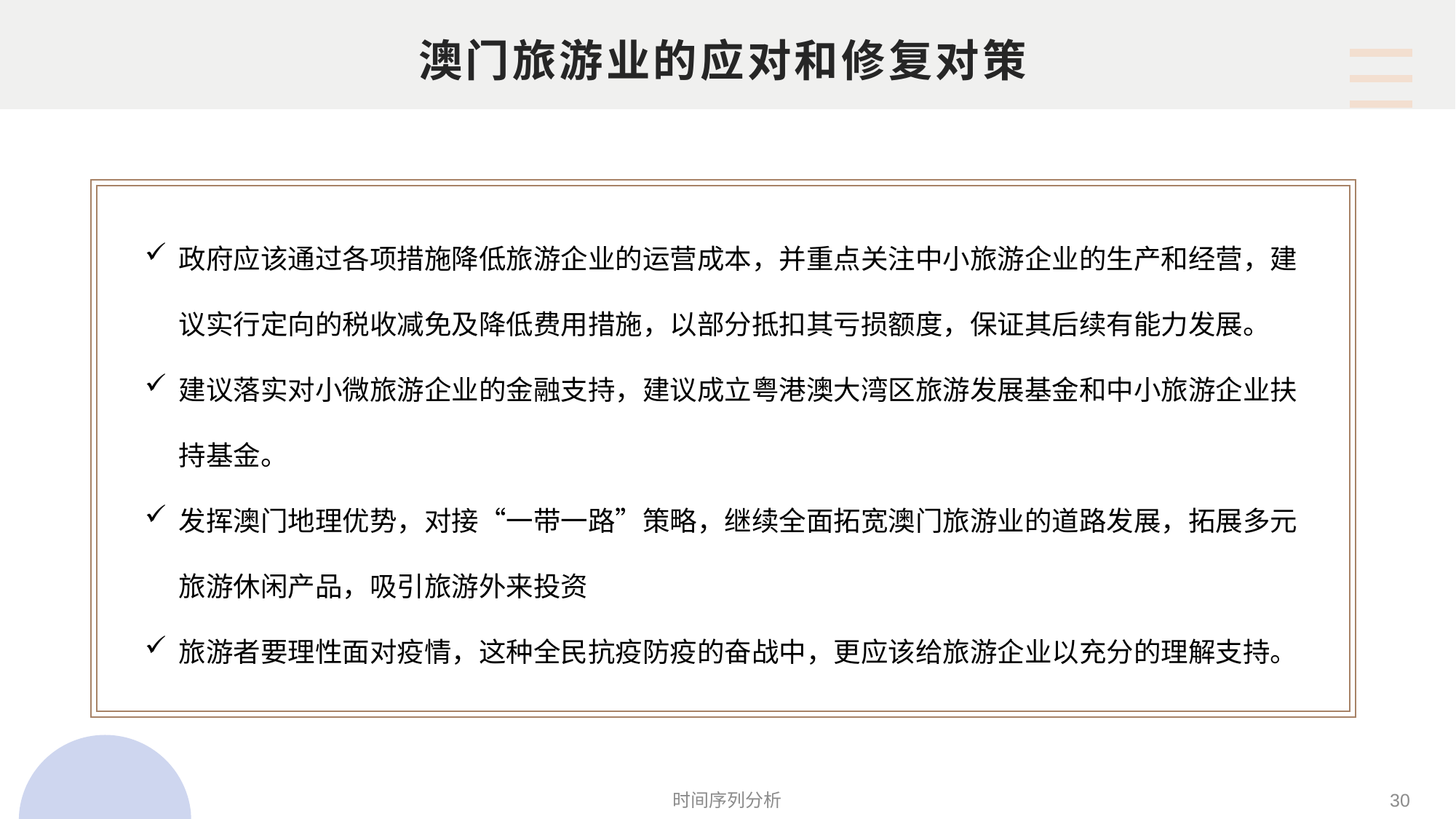

# 澳门旅游业的应对和修复对策

政府应该通过各项措施降低旅游企业的运营成本，并重点关注中小旅游企业的生产和经营，建议实行定向的税收减免及降低费用措施，以部分抵扣其亏损额度，保证其后续有能力发展。
建议落实对小微旅游企业的金融支持，建议成立粤港澳大湾区旅游发展基金和中小旅游企业扶持基金。
发挥澳门地理优势，对接“一带一路”策略，继续全面拓宽澳门旅游业的道路发展，拓展多元旅游休闲产品，吸引旅游外来投资
旅游者要理性面对疫情，这种全民抗疫防疫的奋战中，更应该给旅游企业以充分的理解支持。

时间序列分析
30